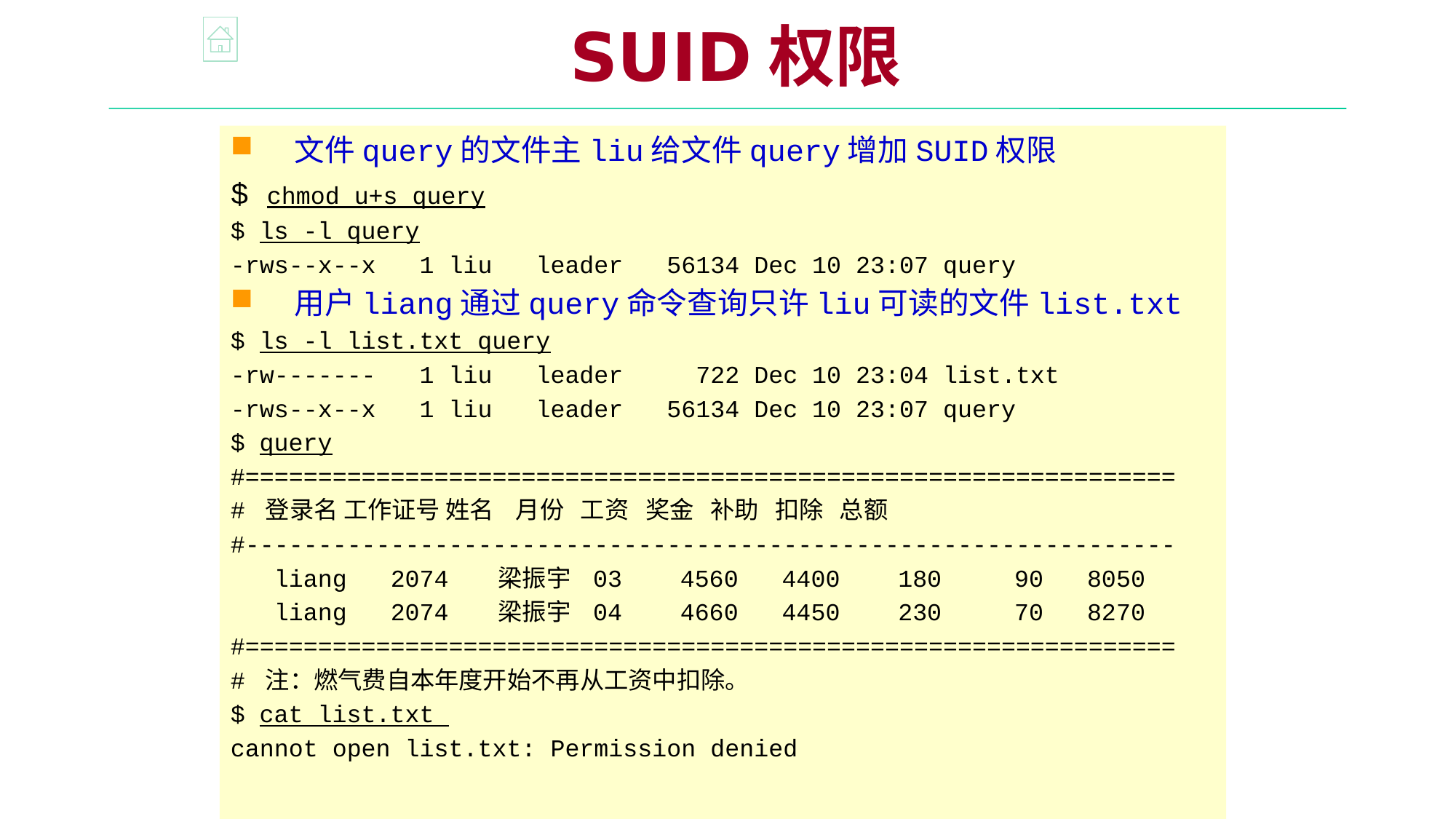

SUID权限

文件query的文件主liu给文件query增加SUID权限
$ chmod u+s query
$ ls -l query
-rws--x--x   1 liu   leader   56134 Dec 10 23:07 query
用户liang通过query命令查询只许liu可读的文件list.txt
$ ls -l list.txt query
-rw-------   1 liu   leader     722 Dec 10 23:04 list.txt
-rws--x--x   1 liu   leader   56134 Dec 10 23:07 query
$ query
#================================================================
# 登录名 工作证号 姓名    月份   工资   奖金   补助   扣除   总额
#----------------------------------------------------------------
   liang   2074   梁振宇   03    4560   4400    180     90   8050
   liang   2074   梁振宇   04    4660   4450    230     70   8270
#================================================================
# 注：燃气费自本年度开始不再从工资中扣除。
$ cat list.txt
cannot open list.txt: Permission denied